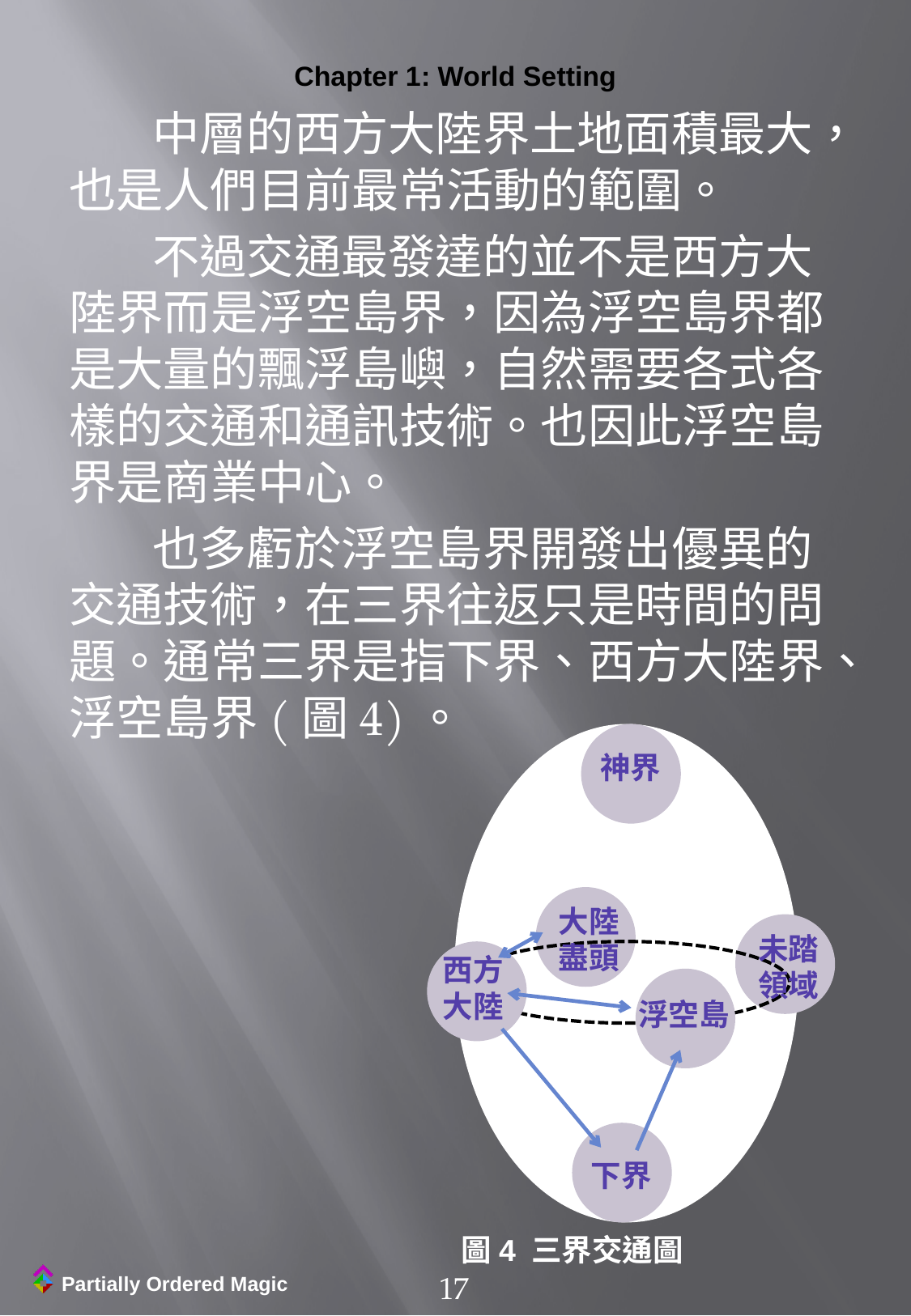

# Chapter 1: World Setting
中層的西方大陸界土地面積最大，也是人們目前最常活動的範圍。
不過交通最發達的並不是西方大陸界而是浮空島界，因為浮空島界都是大量的飄浮島嶼，自然需要各式各樣的交通和通訊技術。也因此浮空島界是商業中心。
也多虧於浮空島界開發出優異的交通技術，在三界往返只是時間的問題。通常三界是指下界、西方大陸界、浮空島界(圖4)。

神界

大陸盡頭

未踏領域

西方
大陸

浮空島

下界
圖4 三界交通圖